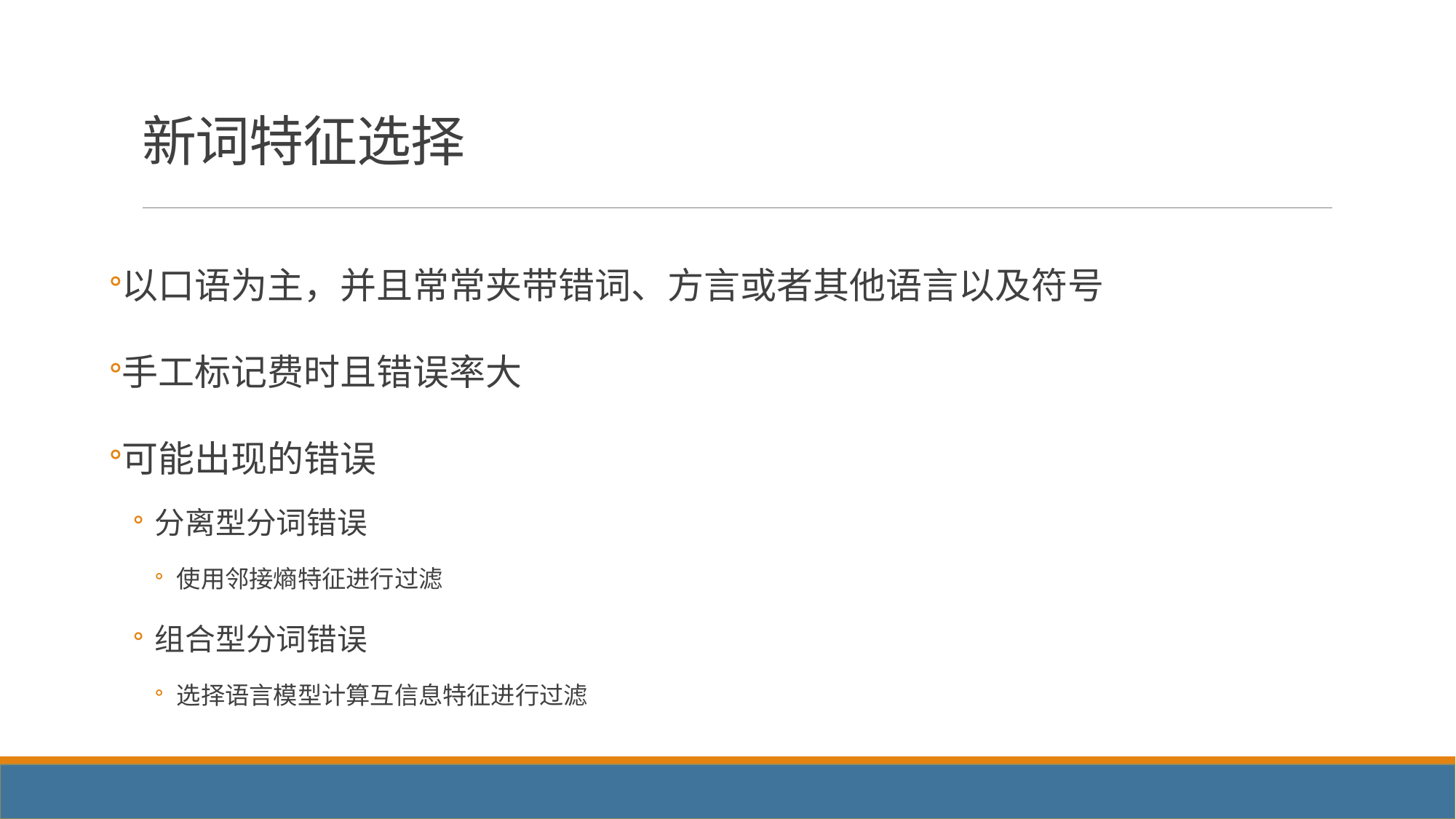

# 新词特征选择
以口语为主，并且常常夹带错词、方言或者其他语言以及符号
手工标记费时且错误率大
可能出现的错误
分离型分词错误
使用邻接熵特征进行过滤
组合型分词错误
选择语言模型计算互信息特征进行过滤